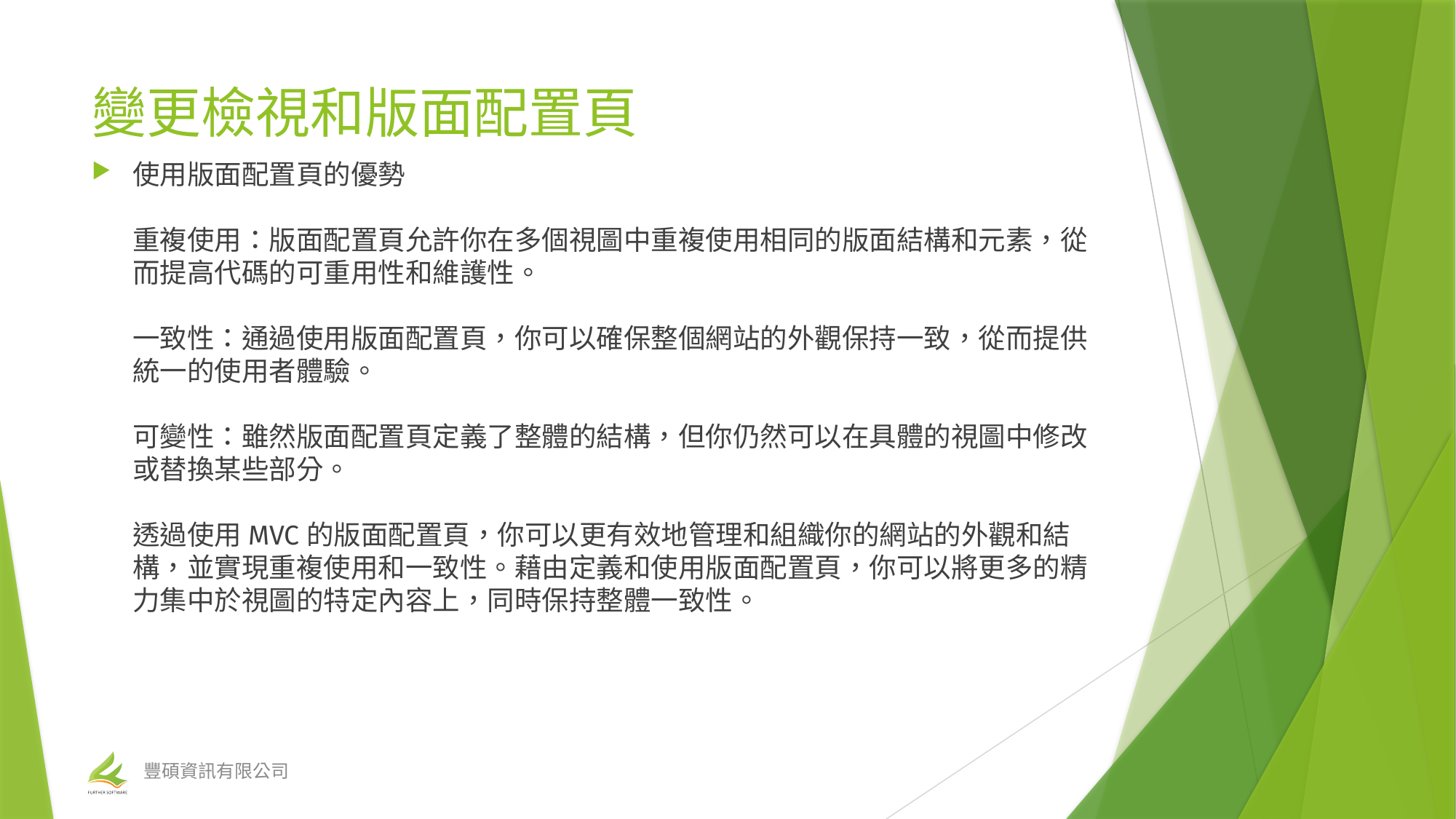

# 變更檢視和版面配置頁
使用版面配置頁的優勢
重複使用：版面配置頁允許你在多個視圖中重複使用相同的版面結構和元素，從而提高代碼的可重用性和維護性。
一致性：通過使用版面配置頁，你可以確保整個網站的外觀保持一致，從而提供統一的使用者體驗。
可變性：雖然版面配置頁定義了整體的結構，但你仍然可以在具體的視圖中修改或替換某些部分。
透過使用MVC的版面配置頁，你可以更有效地管理和組織你的網站的外觀和結構，並實現重複使用和一致性。藉由定義和使用版面配置頁，你可以將更多的精力集中於視圖的特定內容上，同時保持整體一致性。
豐碩資訊有限公司